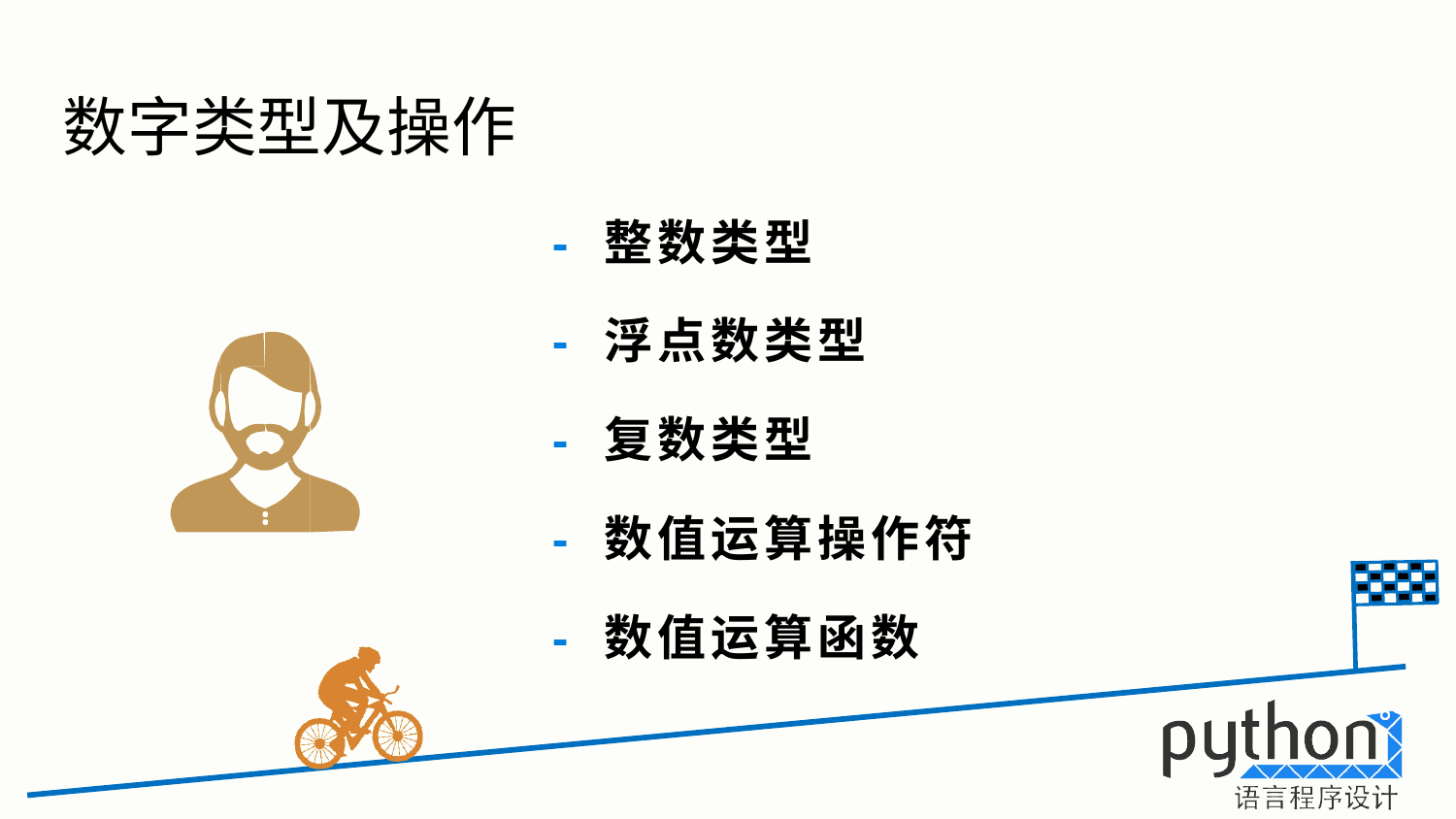

# 数字类型及操作
-	整数类型
-	浮点数类型
-	复数类型
-	数值运算操作符
-	数值运算函数